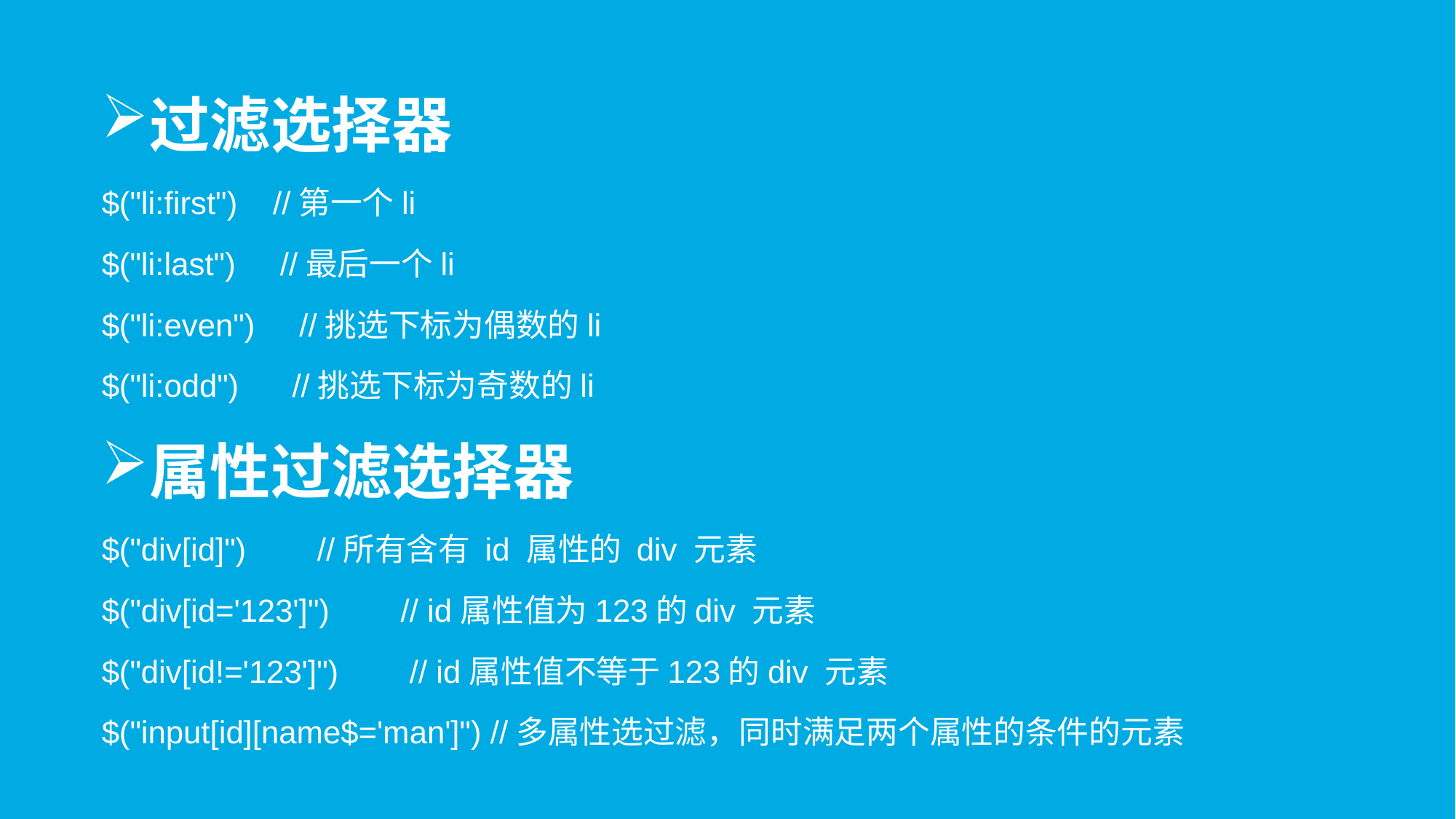

过滤选择器
$("li:first")    //第一个li
$("li:last")     //最后一个li
$("li:even")     //挑选下标为偶数的li
$("li:odd")      //挑选下标为奇数的li
属性过滤选择器
$("div[id]")        //所有含有 id 属性的 div 元素
$("div[id='123']")        // id属性值为123的div 元素
$("div[id!='123']")        // id属性值不等于123的div 元素
$("input[id][name$='man']") //多属性选过滤，同时满足两个属性的条件的元素